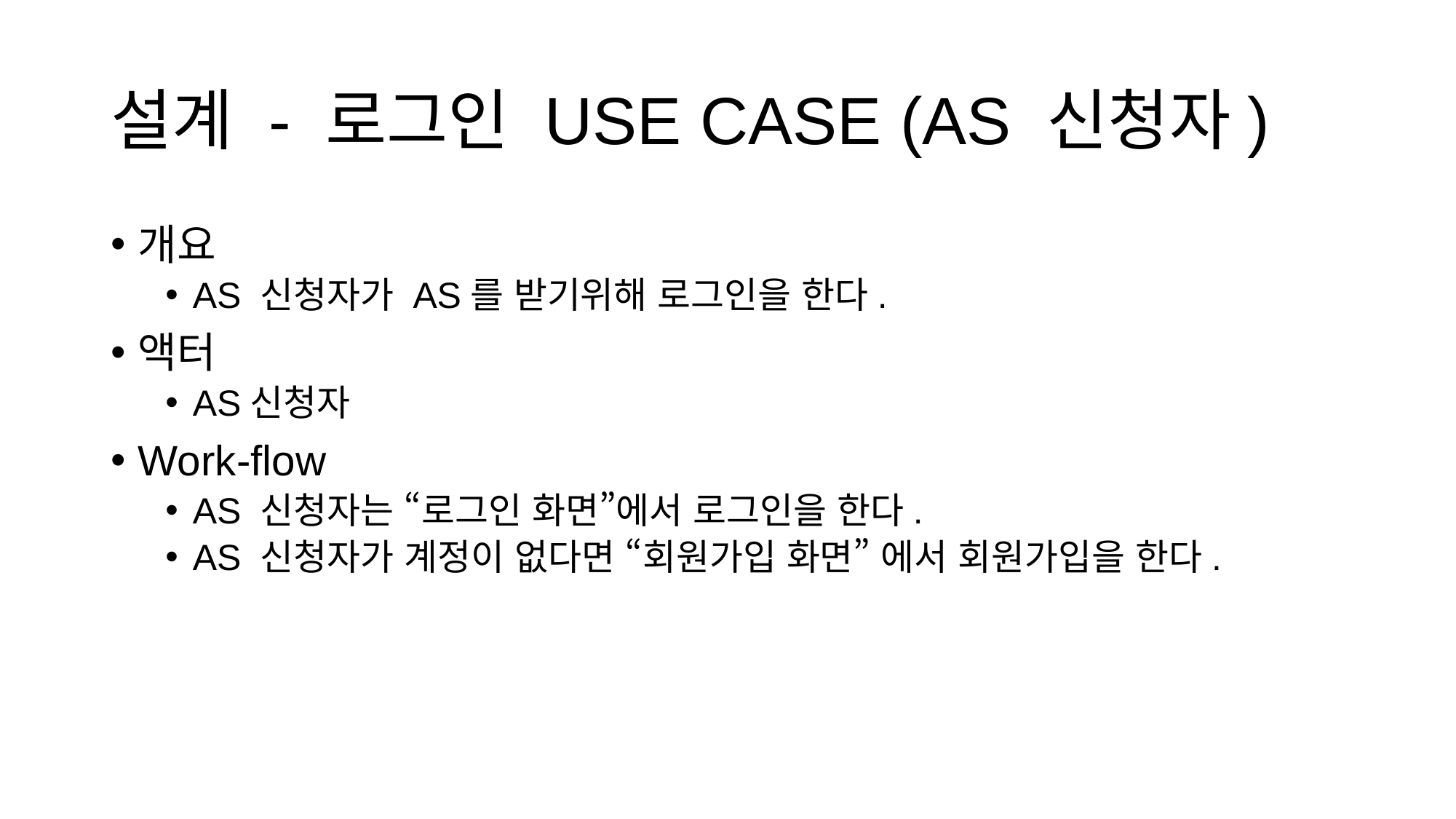

# 설계 - 로그인 USE CASE (AS 신청자)
개요
AS 신청자가 AS를 받기위해 로그인을 한다.
액터
AS신청자
Work-flow
AS 신청자는 “로그인 화면”에서 로그인을 한다.
AS 신청자가 계정이 없다면 “회원가입 화면” 에서 회원가입을 한다.